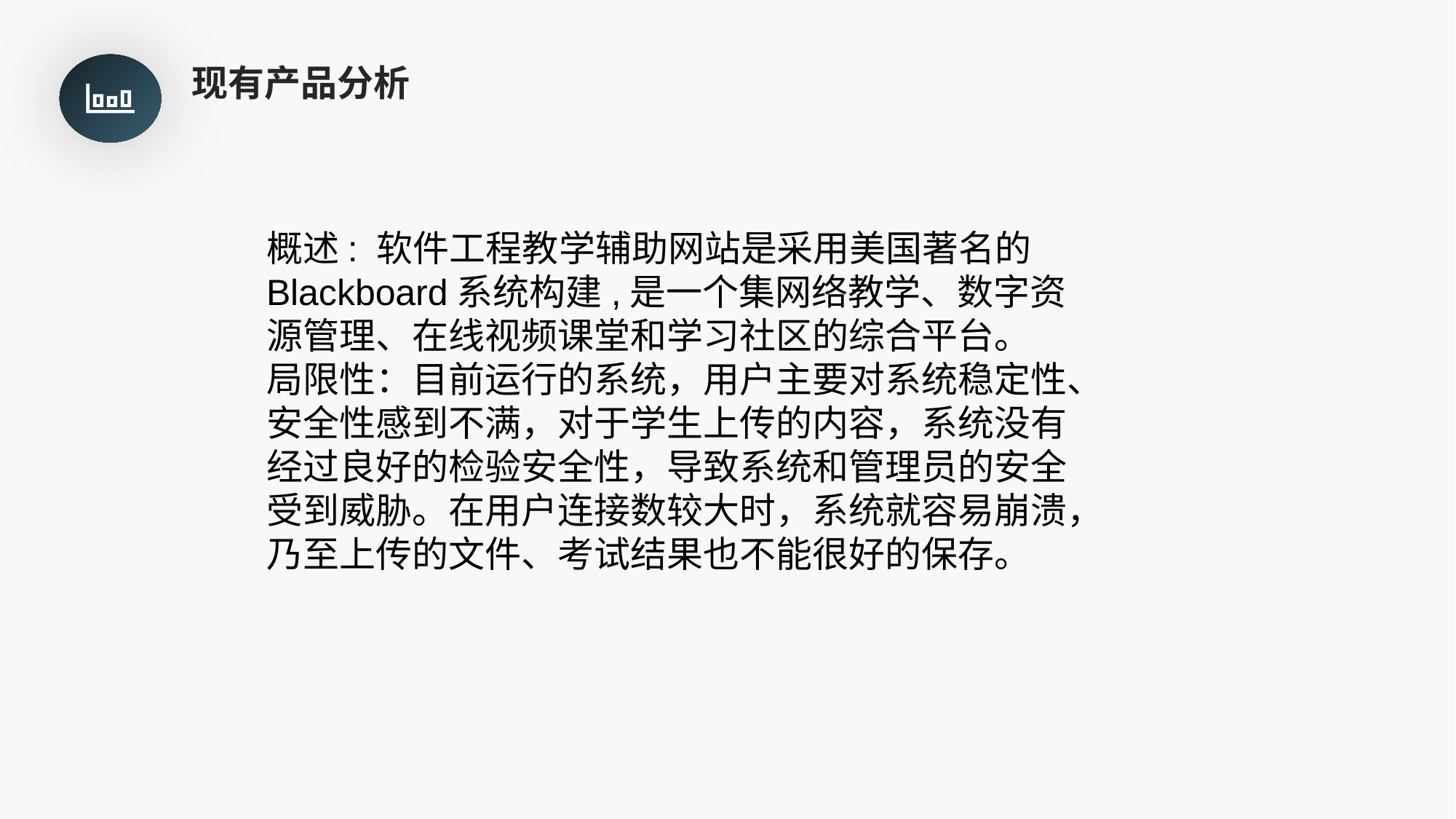

现有产品分析
概述: 软件工程教学辅助网站是采用美国著名的Blackboard系统构建,是一个集网络教学、数字资源管理、在线视频课堂和学习社区的综合平台。
局限性：目前运行的系统，用户主要对系统稳定性、安全性感到不满，对于学生上传的内容，系统没有经过良好的检验安全性，导致系统和管理员的安全受到威胁。在用户连接数较大时，系统就容易崩溃，乃至上传的文件、考试结果也不能很好的保存。